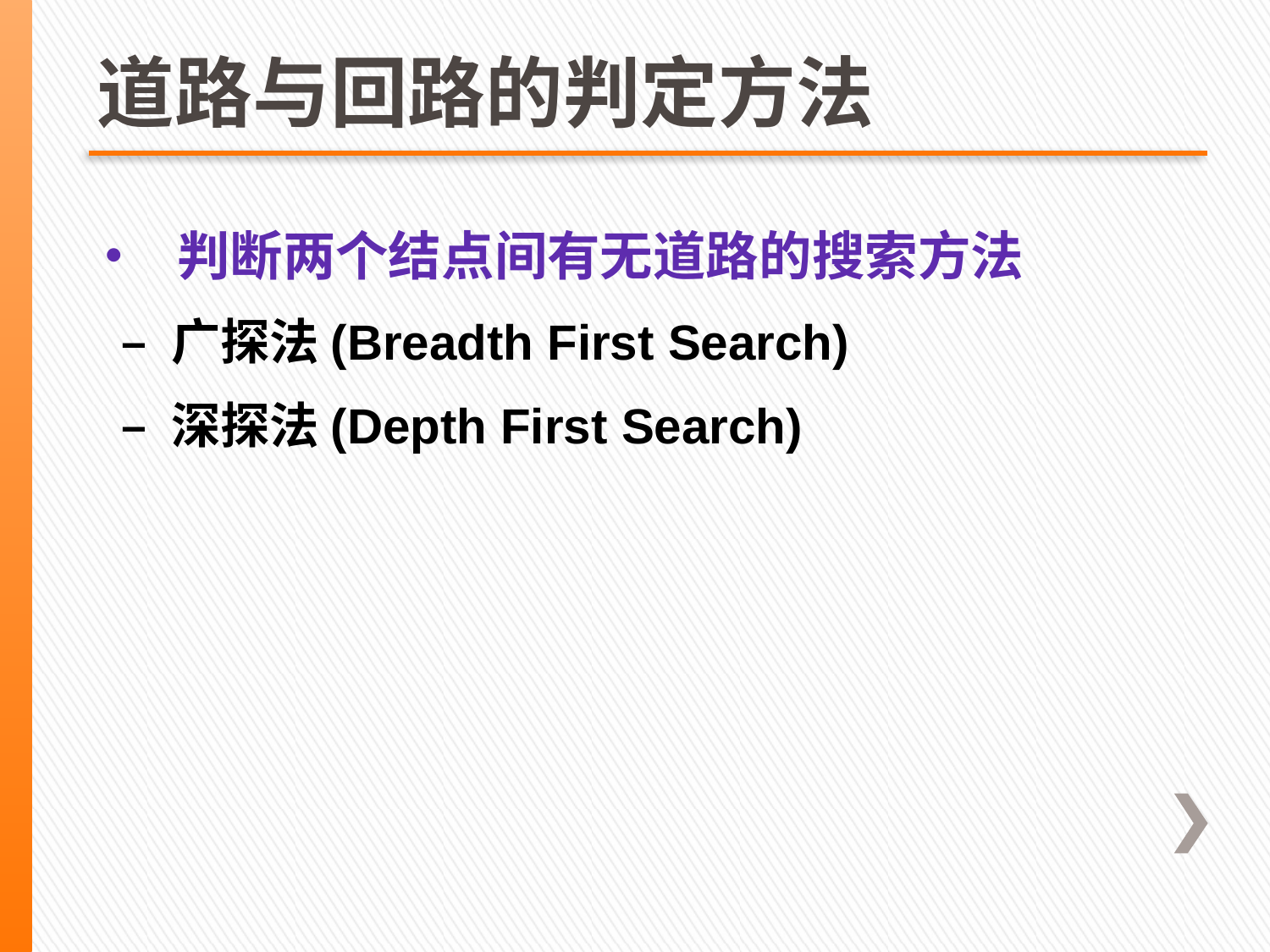

# 道路与回路的判定方法
•  判断两个结点间有无道路的搜索方法
   – 广探法(Breadth First Search)
   – 深探法(Depth First Search)